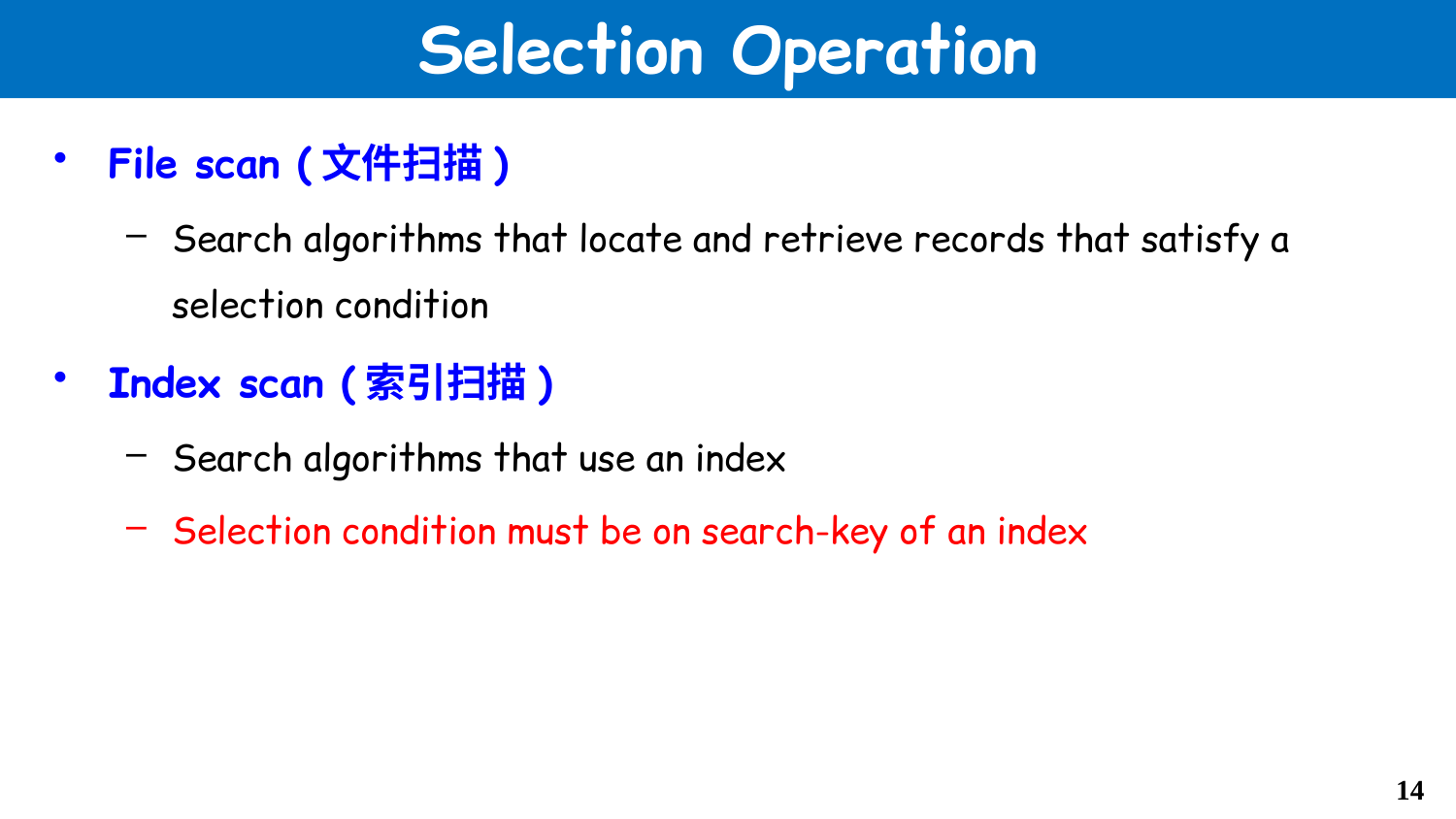

# Selection Operation
File scan (文件扫描)
Search algorithms that locate and retrieve records that satisfy a selection condition
Index scan (索引扫描)
Search algorithms that use an index
Selection condition must be on search-key of an index